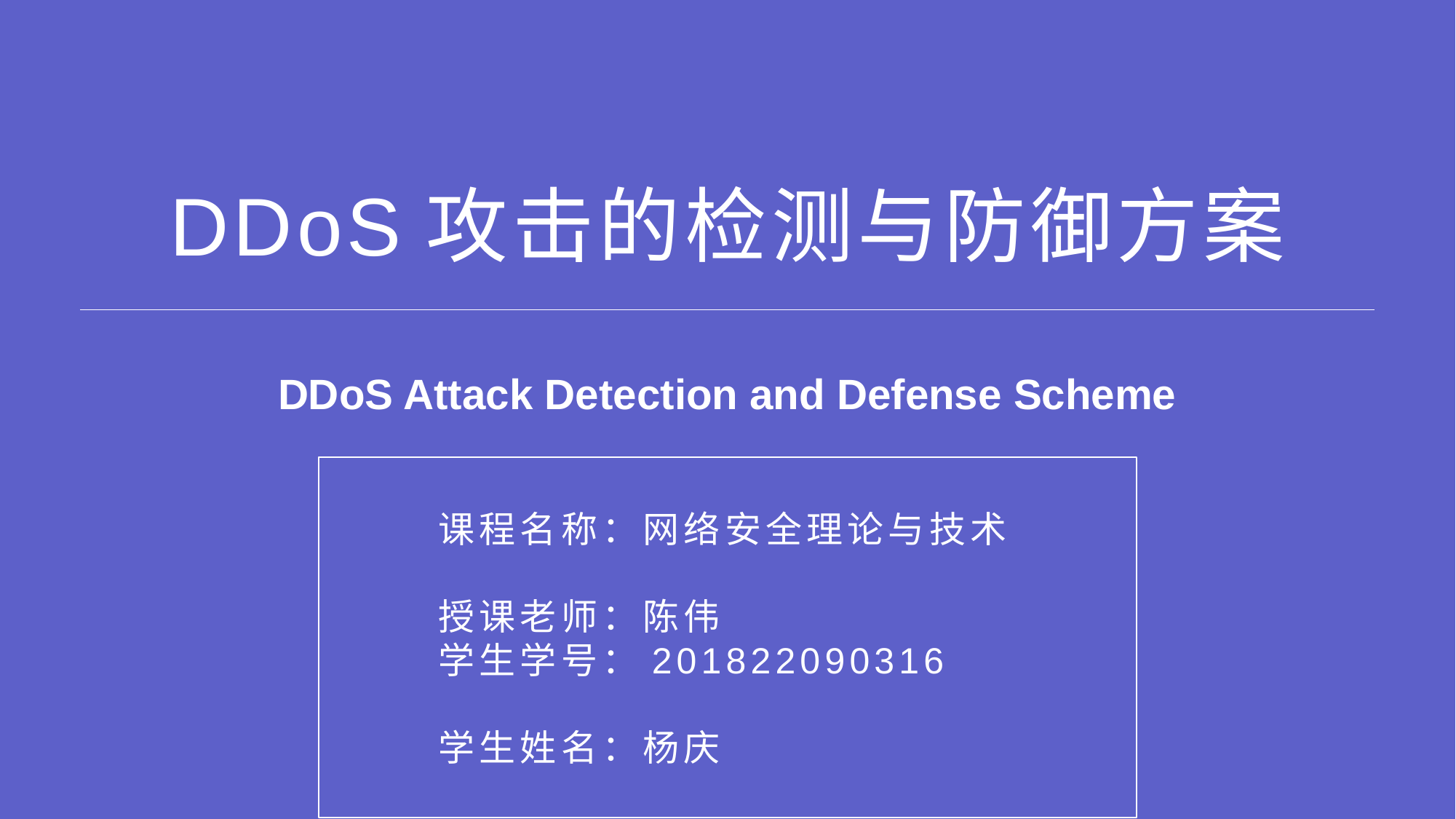

DDoS攻击的检测与防御方案
DDoS Attack Detection and Defense Scheme

	课程名称：网络安全理论与技术
	授课老师：陈伟
	学生学号：201822090316
	学生姓名：杨庆